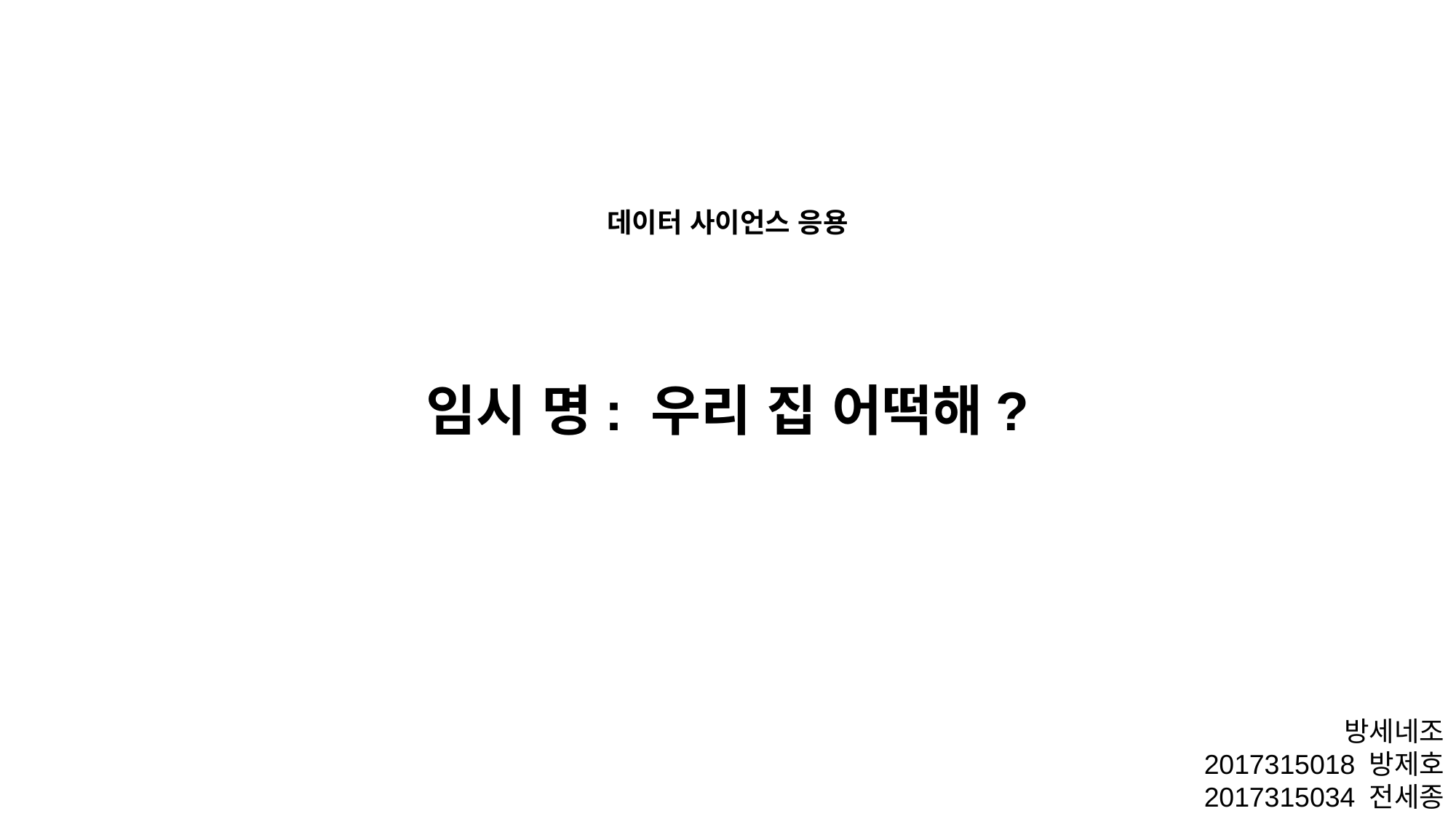

데이터 사이언스 응용
임시 명: 우리 집 어떡해?
방세네조
2017315018 방제호
2017315034 전세종